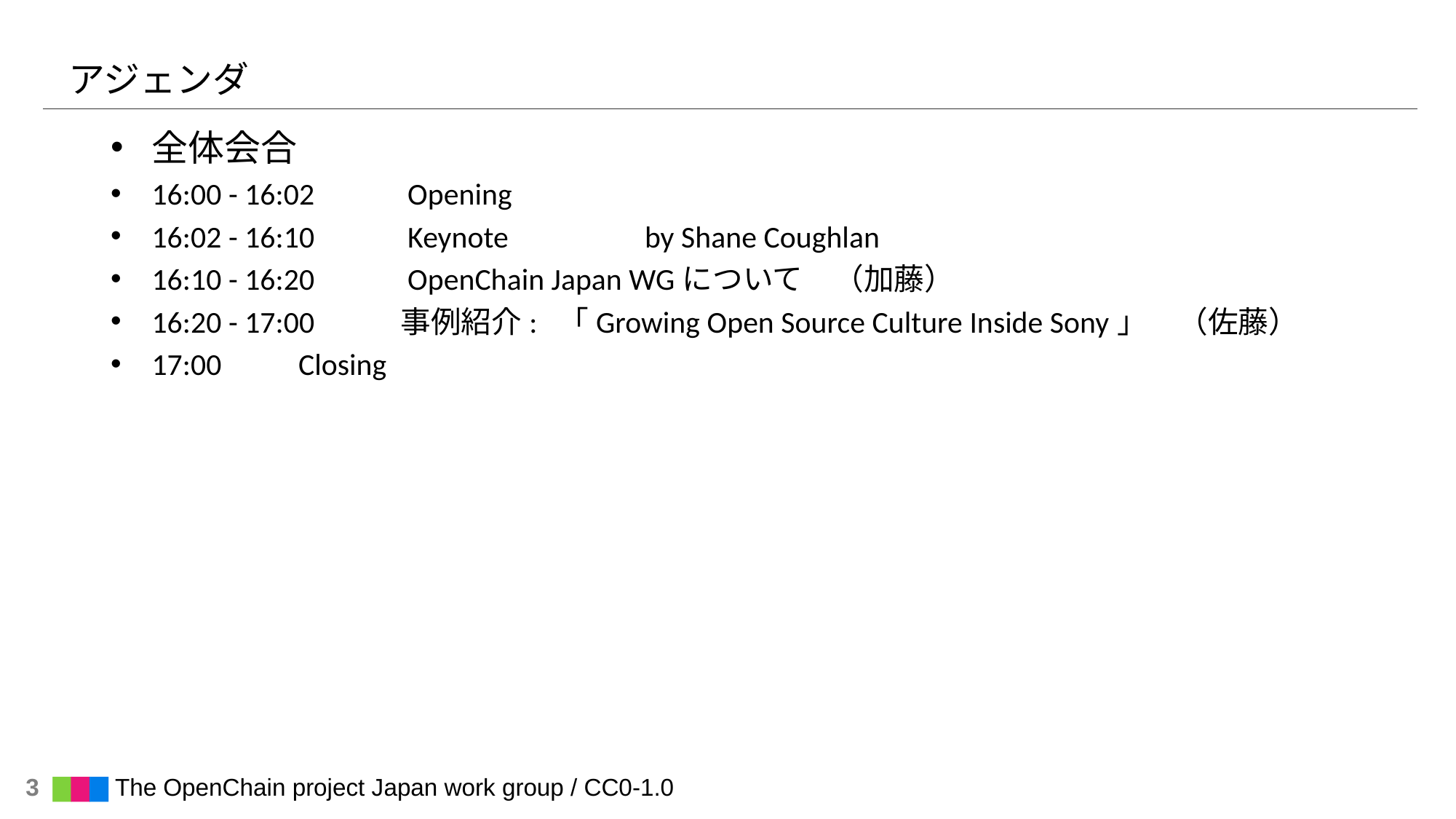

# アジェンダ
全体会合
16:00 - 16:02 	　Opening
16:02 - 16:10 	　Keynote　　　　by Shane Coughlan
16:10 - 16:20 	　OpenChain Japan WGについて　（加藤）
16:20 - 17:00 	　事例紹介:  「Growing Open Source Culture Inside Sony」　（佐藤）
17:00	　Closing